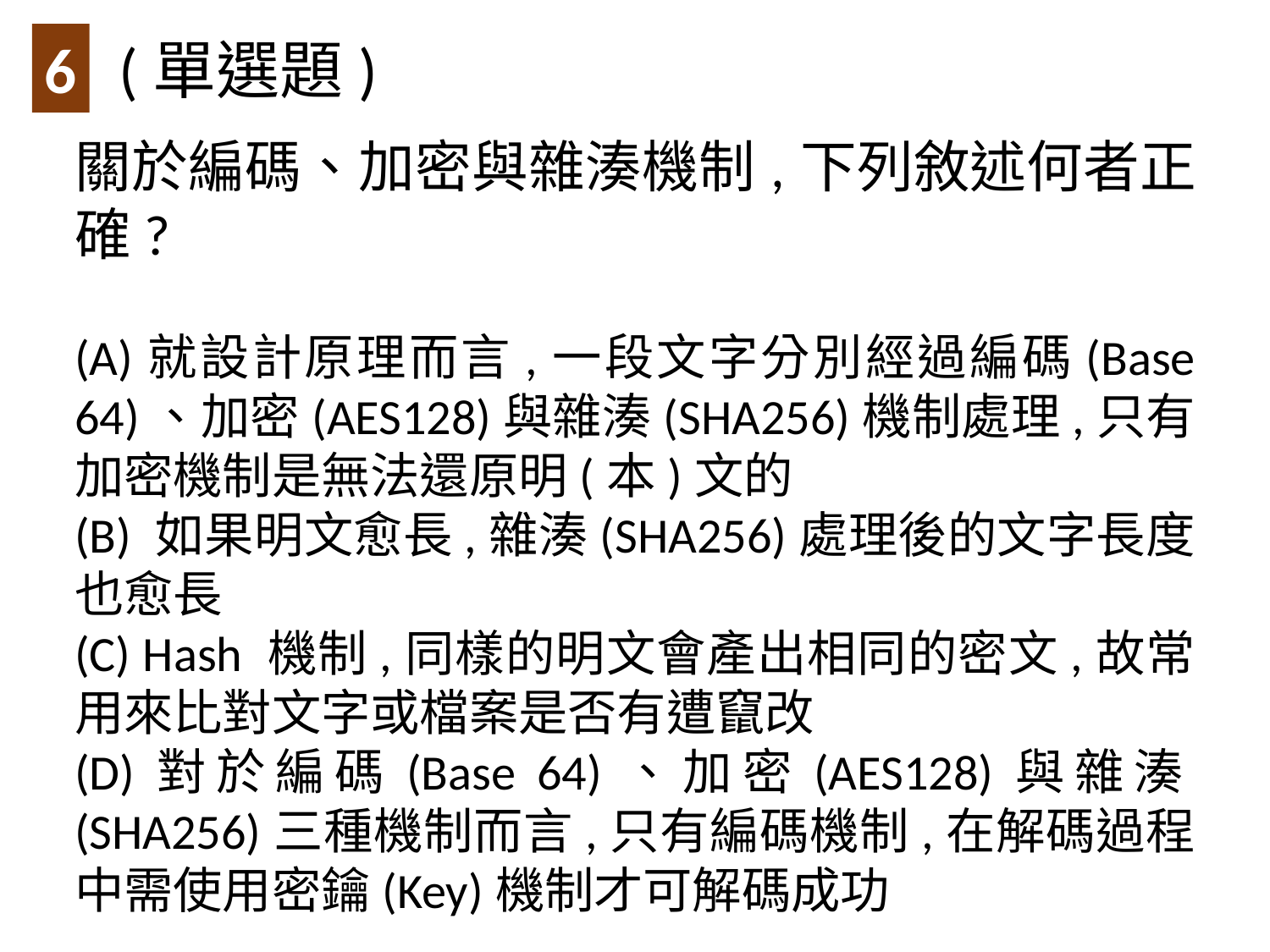

(單選題)
6
關於編碼、加密與雜湊機制,下列敘述何者正確?

(A)就設計原理而言,一段文字分別經過編碼(Base 64)、加密(AES128)與雜湊(SHA256)機制處理,只有加密機制是無法還原明(本)文的
(B) 如果明文愈長,雜湊(SHA256)處理後的文字長度也愈長
(C) Hash 機制,同樣的明文會產出相同的密文,故常用來比對文字或檔案是否有遭竄改
(D)對於編碼(Base 64)、加密(AES128)與雜湊(SHA256)三種機制而言,只有編碼機制,在解碼過程中需使用密鑰(Key)機制才可解碼成功